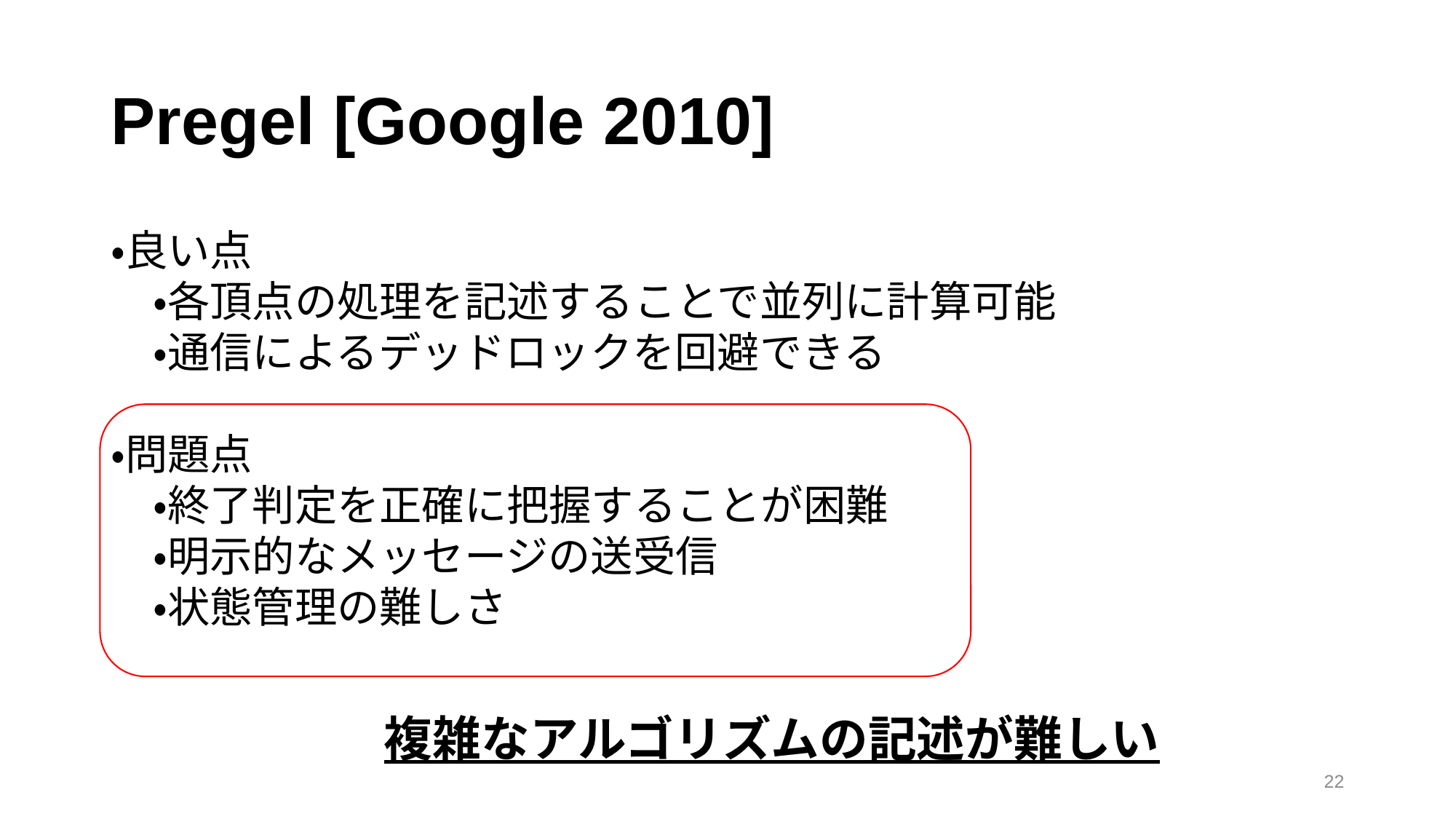

# Pregel [Google 2010]
・良い点
　・各頂点の処理を記述することで並列に計算可能
　・通信によるデッドロックを回避できる

・問題点
　・終了判定を正確に把握することが困難
　・明示的なメッセージの送受信
　・状態管理の難しさ

複雑なアルゴリズムの記述が難しい
22